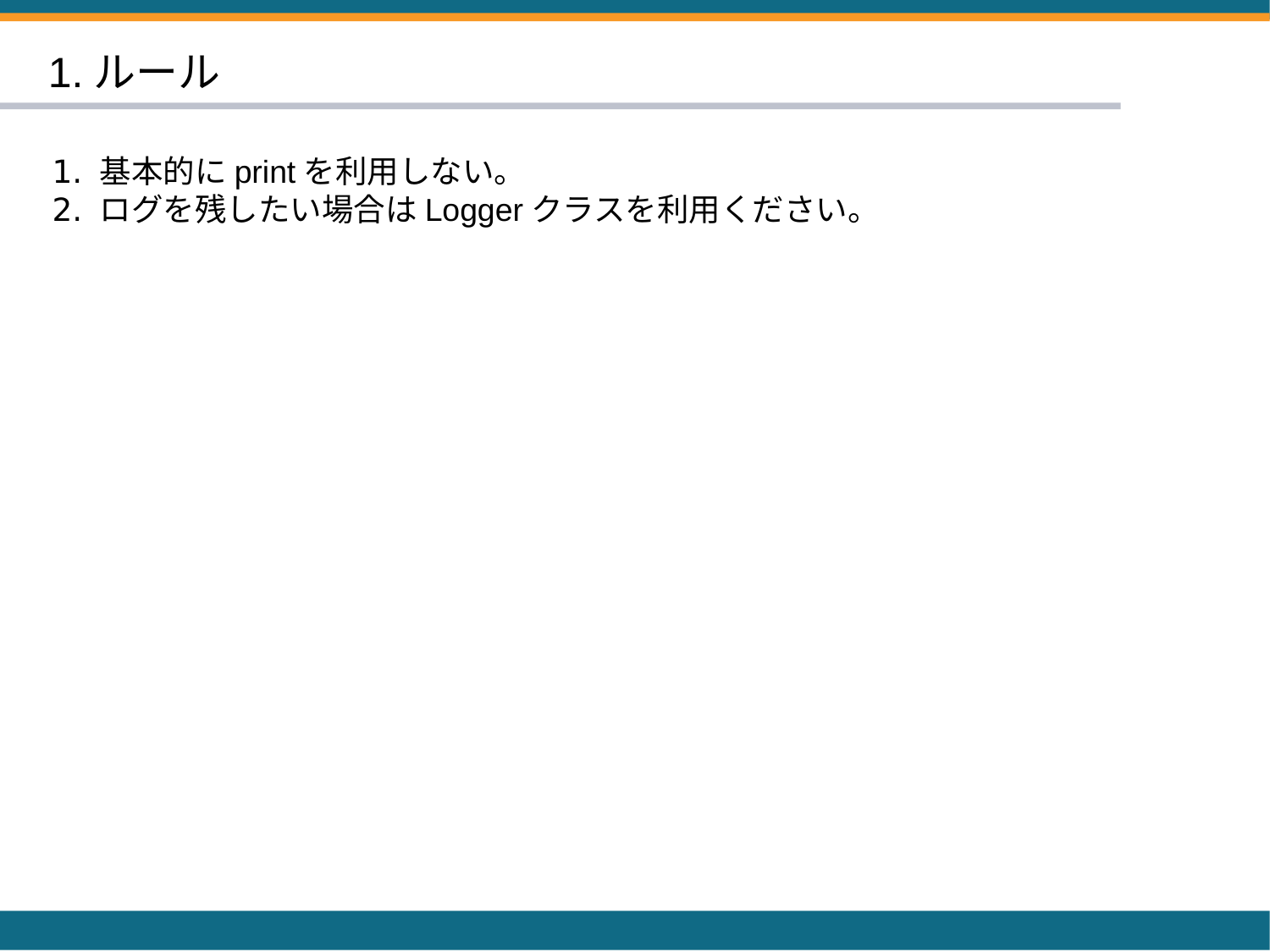

1.ルール

基本的にprintを利用しない。
ログを残したい場合はLoggerクラスを利用ください。